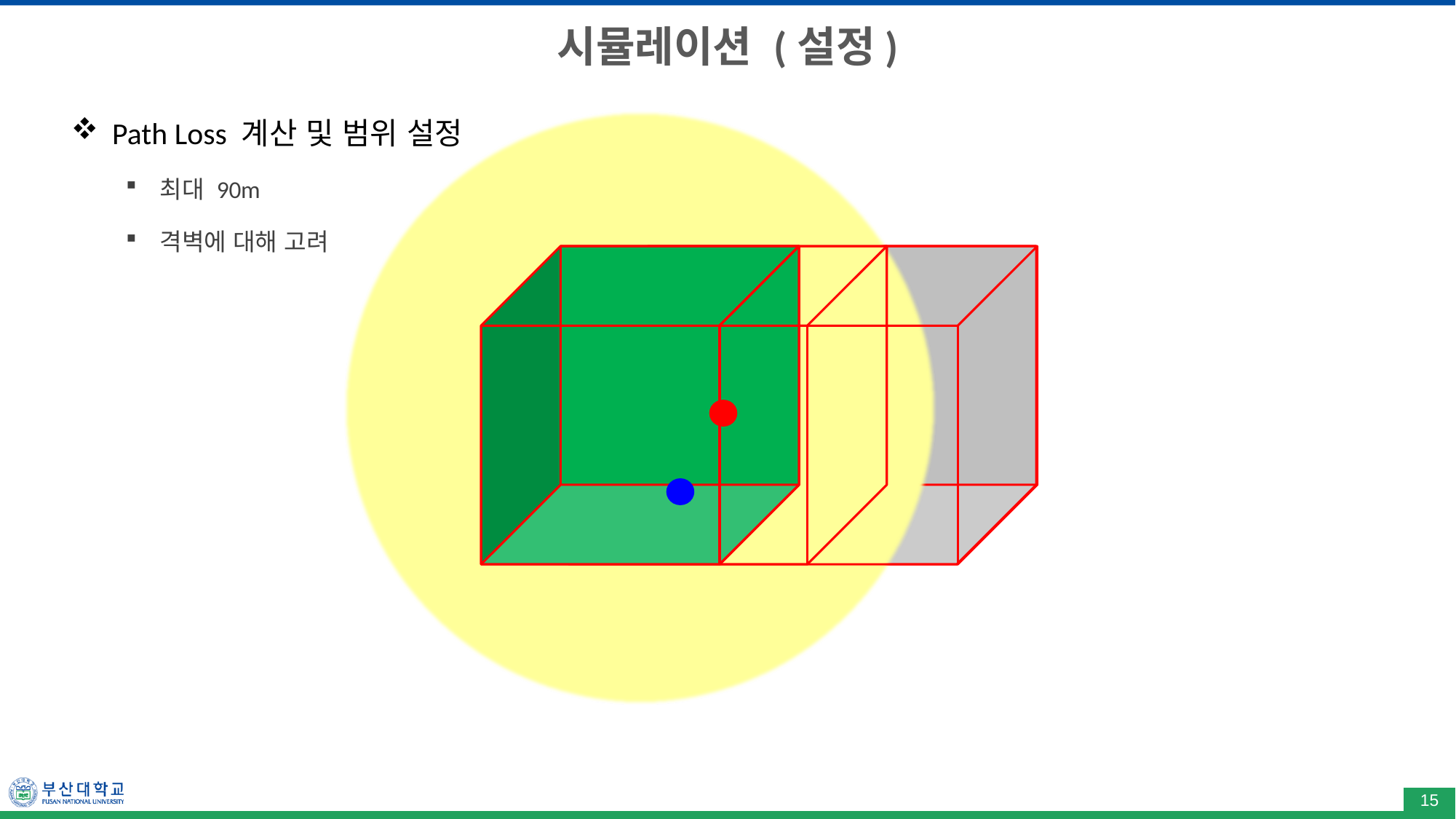

# 시뮬레이션 (설정)
Path Loss 계산 및 범위 설정
최대 90m
격벽에 대해 고려

15